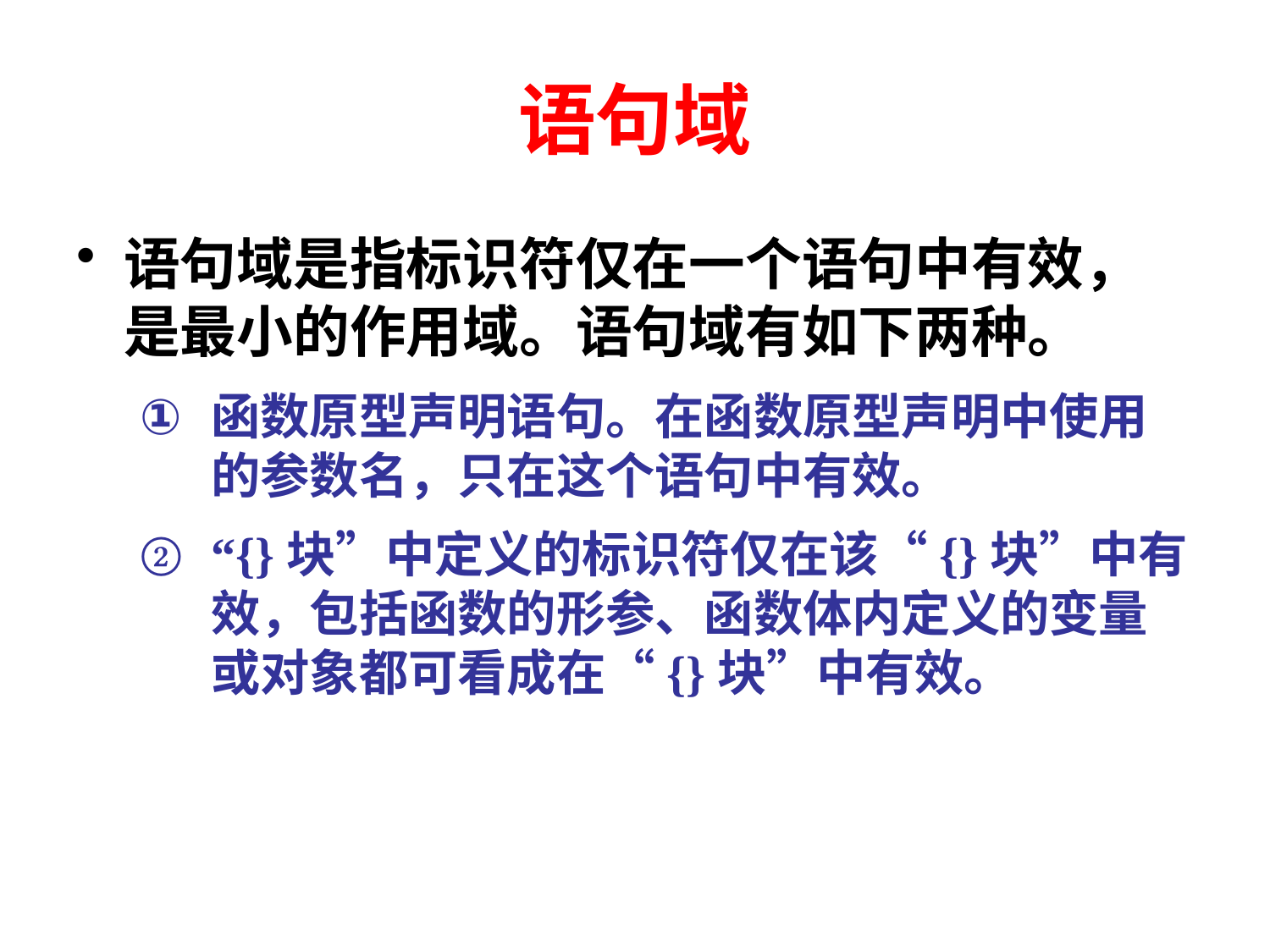

# 语句域
语句域是指标识符仅在一个语句中有效，是最小的作用域。语句域有如下两种。
函数原型声明语句。在函数原型声明中使用的参数名，只在这个语句中有效。
“{}块”中定义的标识符仅在该“{}块”中有效，包括函数的形参、函数体内定义的变量或对象都可看成在“{}块”中有效。